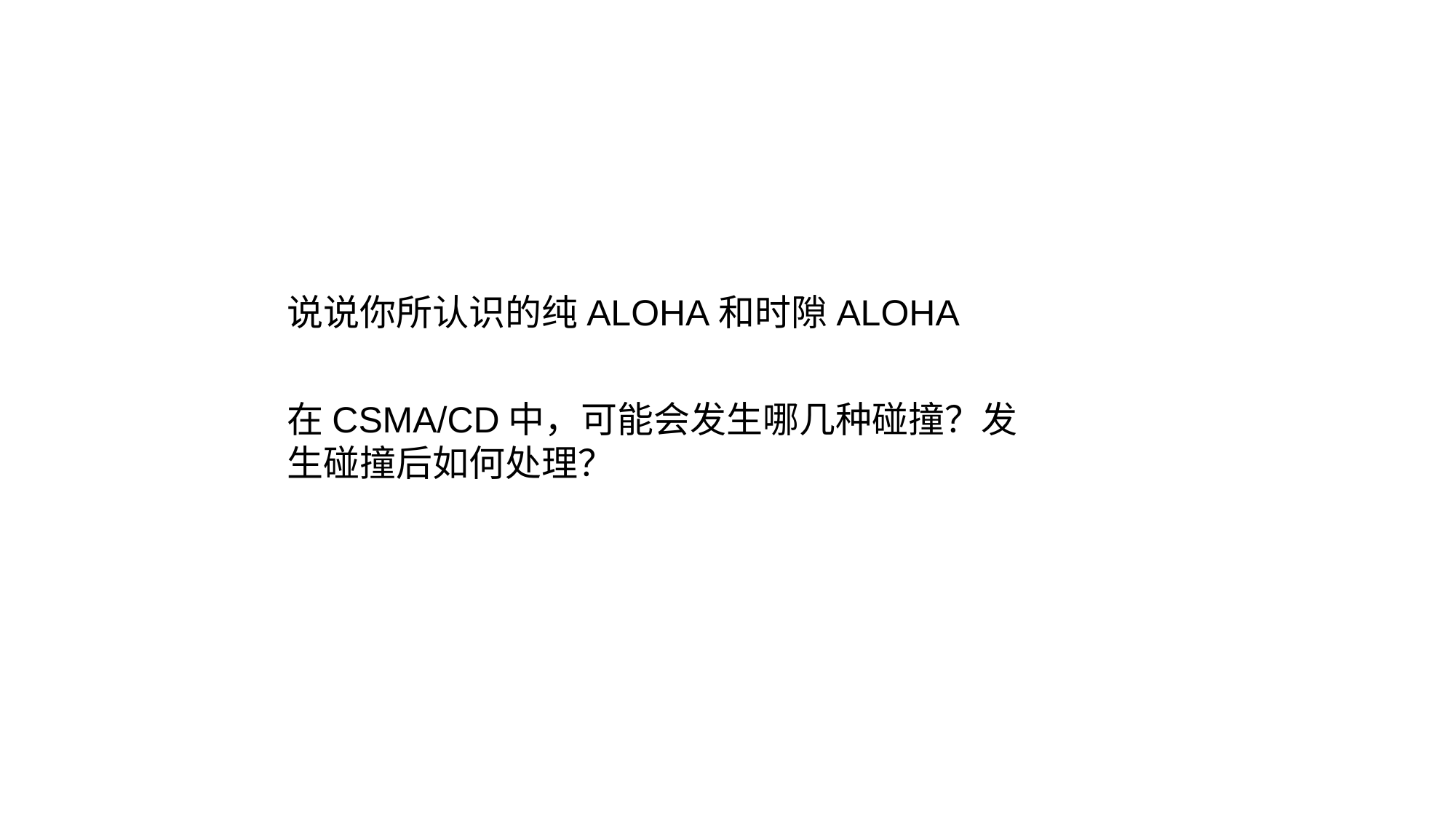

说说你所认识的纯ALOHA和时隙ALOHA
在CSMA/CD中，可能会发生哪几种碰撞？发生碰撞后如何处理？